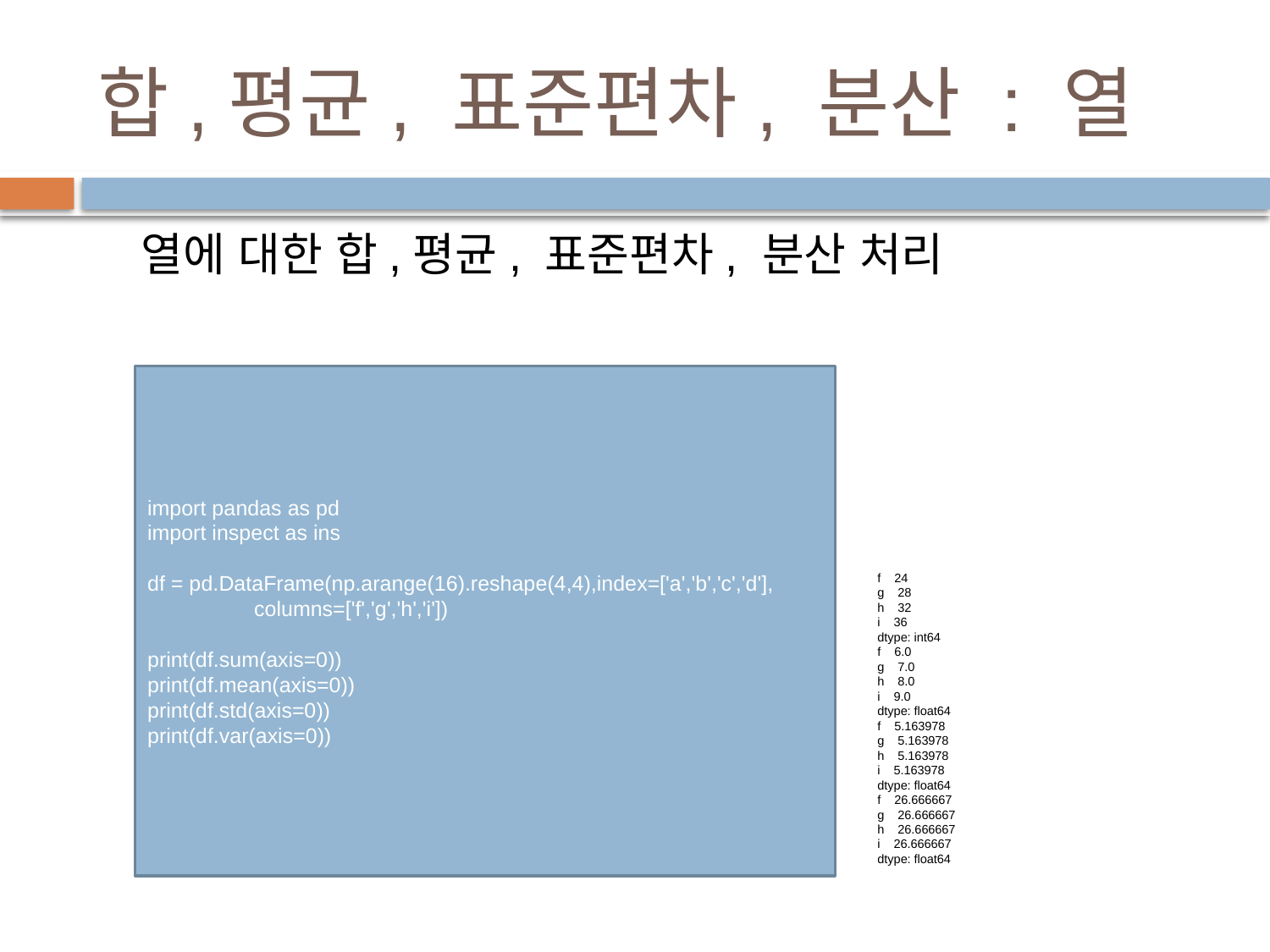

# 합,평균, 표준편차, 분산 : 열
열에 대한 합,평균, 표준편차, 분산 처리
import pandas as pd
import inspect as ins

df = pd.DataFrame(np.arange(16).reshape(4,4),index=['a','b','c','d'],
                  columns=['f','g','h','i'])

print(df.sum(axis=0))
print(df.mean(axis=0))
print(df.std(axis=0))
print(df.var(axis=0))
f    24
g    28
h    32
i    36
dtype: int64
f    6.0
g    7.0
h    8.0
i    9.0
dtype: float64
f    5.163978
g    5.163978
h    5.163978
i    5.163978
dtype: float64
f    26.666667
g    26.666667
h    26.666667
i    26.666667
dtype: float64